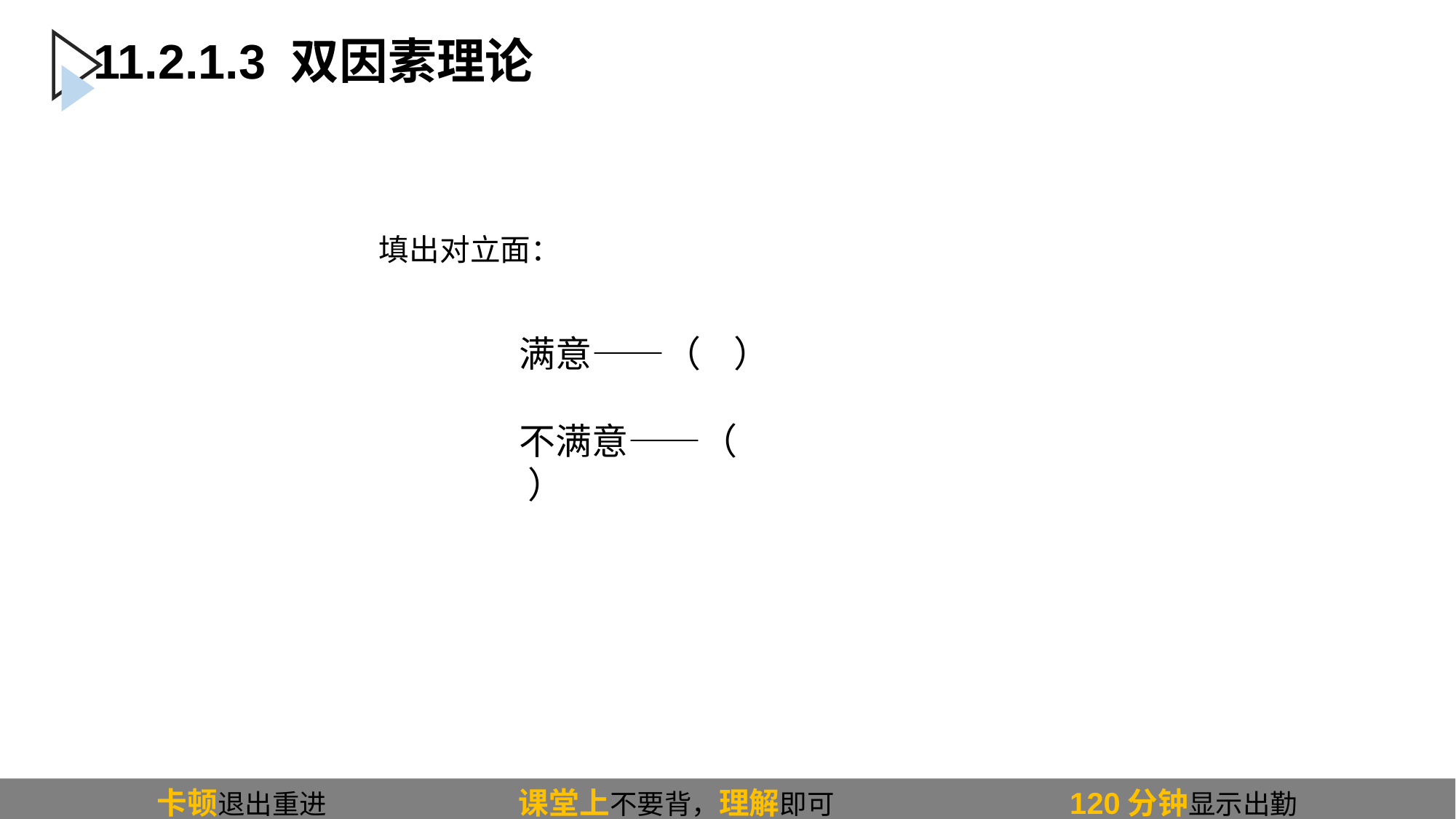

11.2.1.3 双因素理论
填出对立面：
满意——（    ）

不满意——（    ）